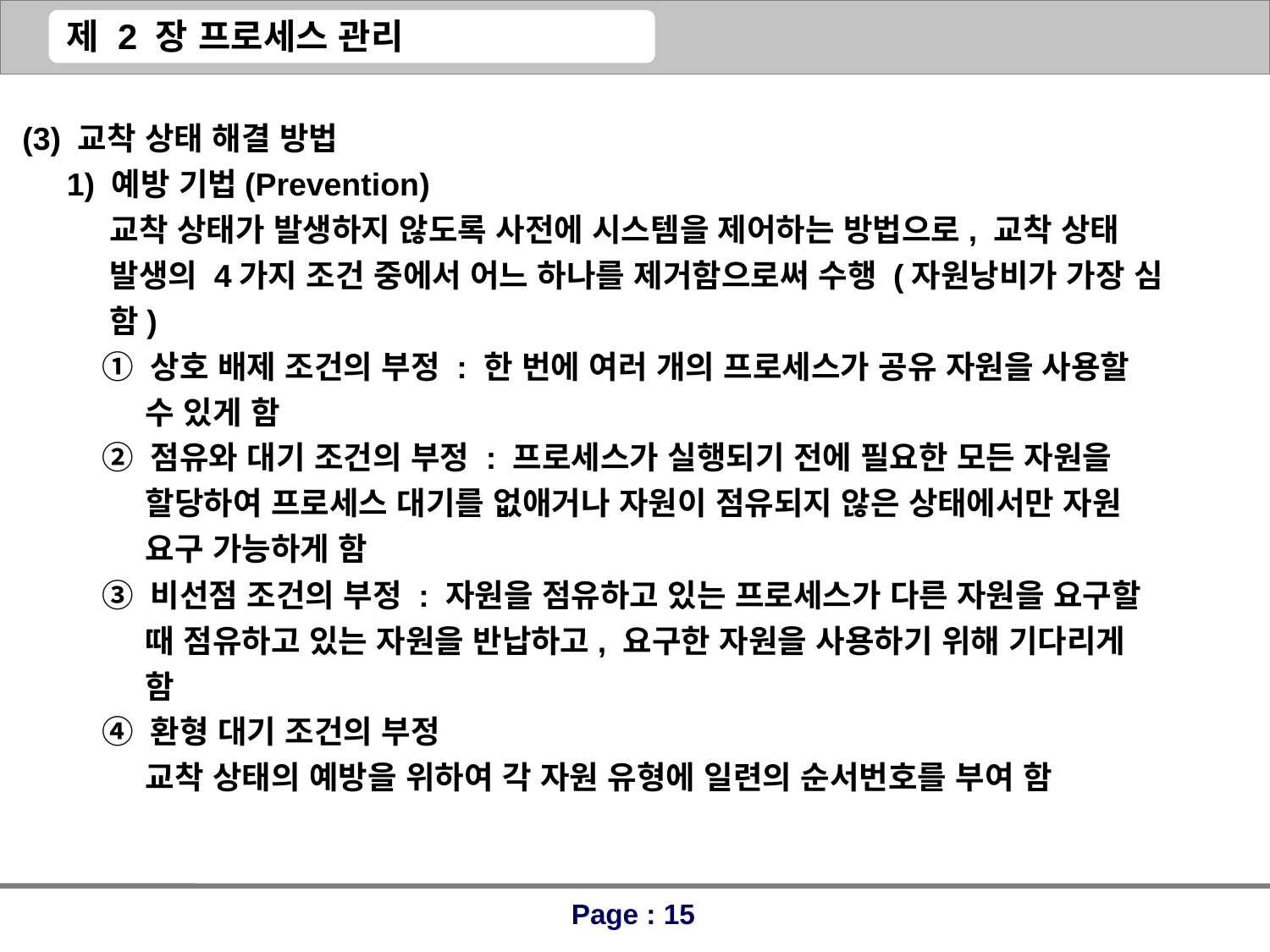

(3) 교착 상태 해결 방법
     1) 예방 기법(Prevention)
         교착 상태가 발생하지 않도록 사전에 시스템을 제어하는 방법으로, 교착 상태
         발생의 4가지 조건 중에서 어느 하나를 제거함으로써 수행 (자원낭비가 가장 심
         함)
         ① 상호 배제 조건의 부정 : 한 번에 여러 개의 프로세스가 공유 자원을 사용할
             수 있게 함
         ② 점유와 대기 조건의 부정 : 프로세스가 실행되기 전에 필요한 모든 자원을
             할당하여 프로세스 대기를 없애거나 자원이 점유되지 않은 상태에서만 자원
             요구 가능하게 함
         ③ 비선점 조건의 부정 : 자원을 점유하고 있는 프로세스가 다른 자원을 요구할
             때 점유하고 있는 자원을 반납하고, 요구한 자원을 사용하기 위해 기다리게
             함
         ④ 환형 대기 조건의 부정
             교착 상태의 예방을 위하여 각 자원 유형에 일련의 순서번호를 부여 함
Page : 15